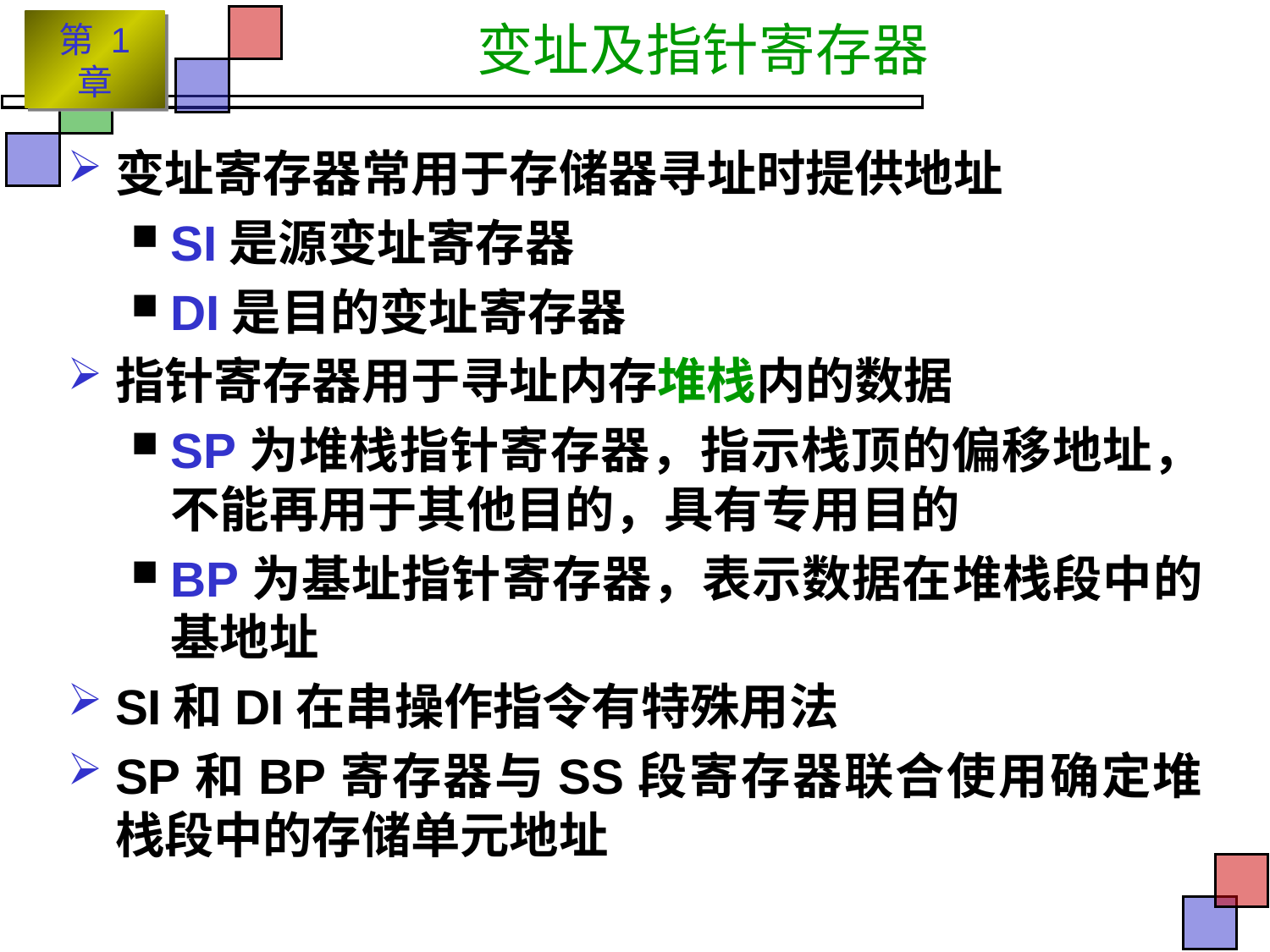

# 变址及指针寄存器
变址寄存器常用于存储器寻址时提供地址
SI是源变址寄存器
DI是目的变址寄存器
指针寄存器用于寻址内存堆栈内的数据
SP为堆栈指针寄存器，指示栈顶的偏移地址，不能再用于其他目的，具有专用目的
BP为基址指针寄存器，表示数据在堆栈段中的基地址
SI和DI在串操作指令有特殊用法
SP和BP寄存器与SS段寄存器联合使用确定堆栈段中的存储单元地址